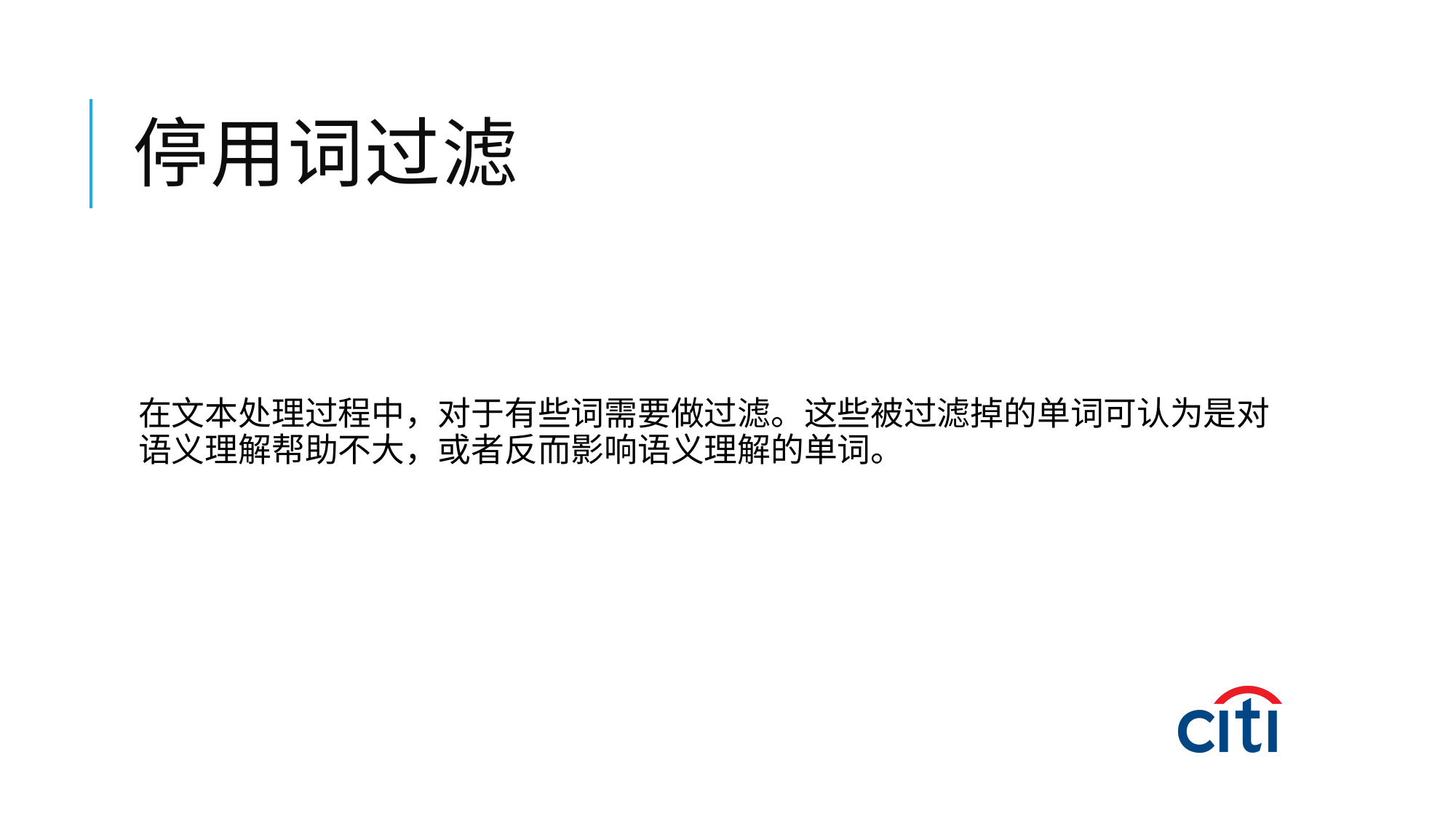

# 停用词过滤

在文本处理过程中，对于有些词需要做过滤。这些被过滤掉的单词可认为是对语义理解帮助不大，或者反而影响语义理解的单词。